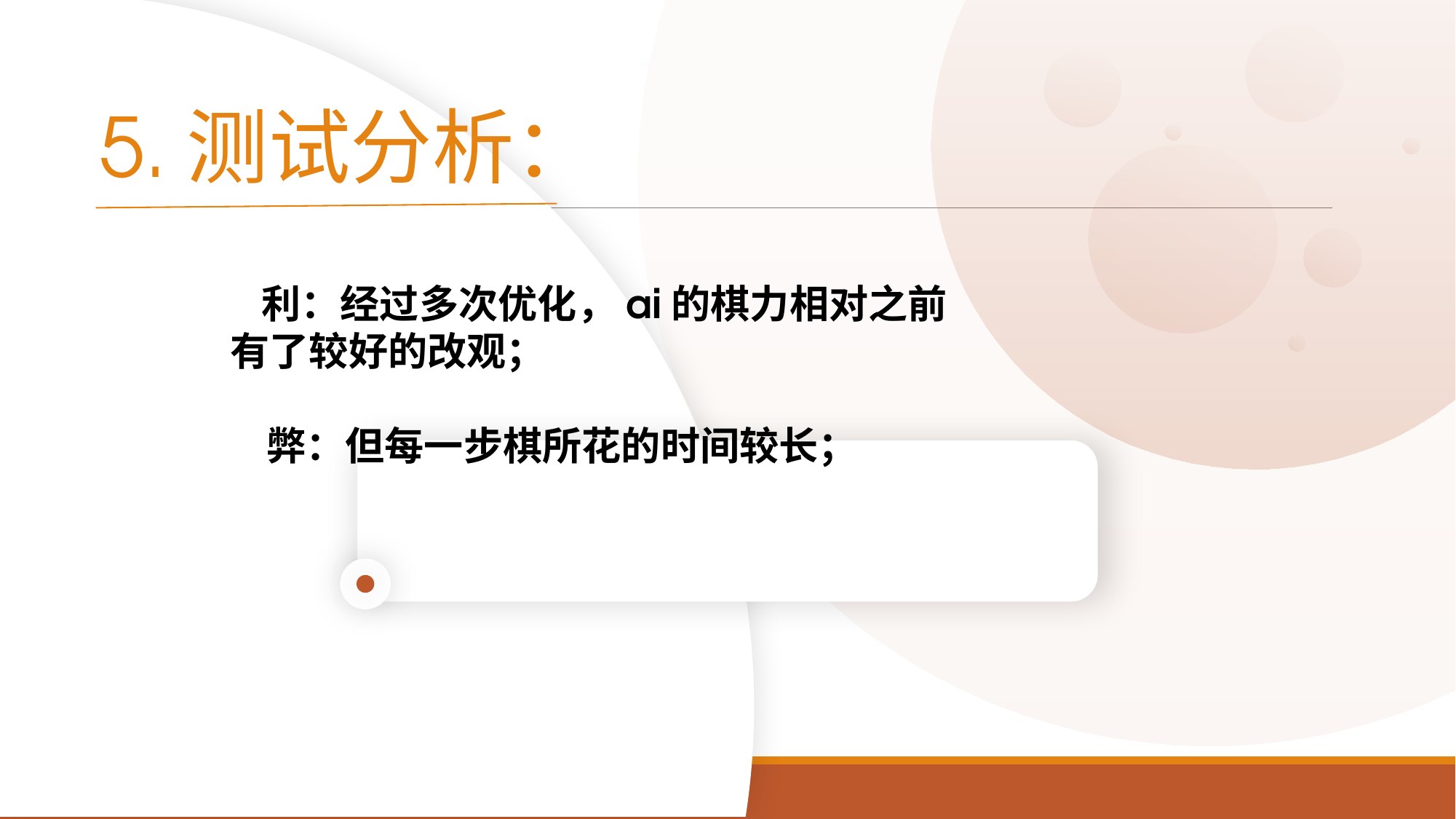

5.测试分析：
    利：经过多次优化，ai的棋力相对之前有了较好的改观；

   弊：但每一步棋所花的时间较长；